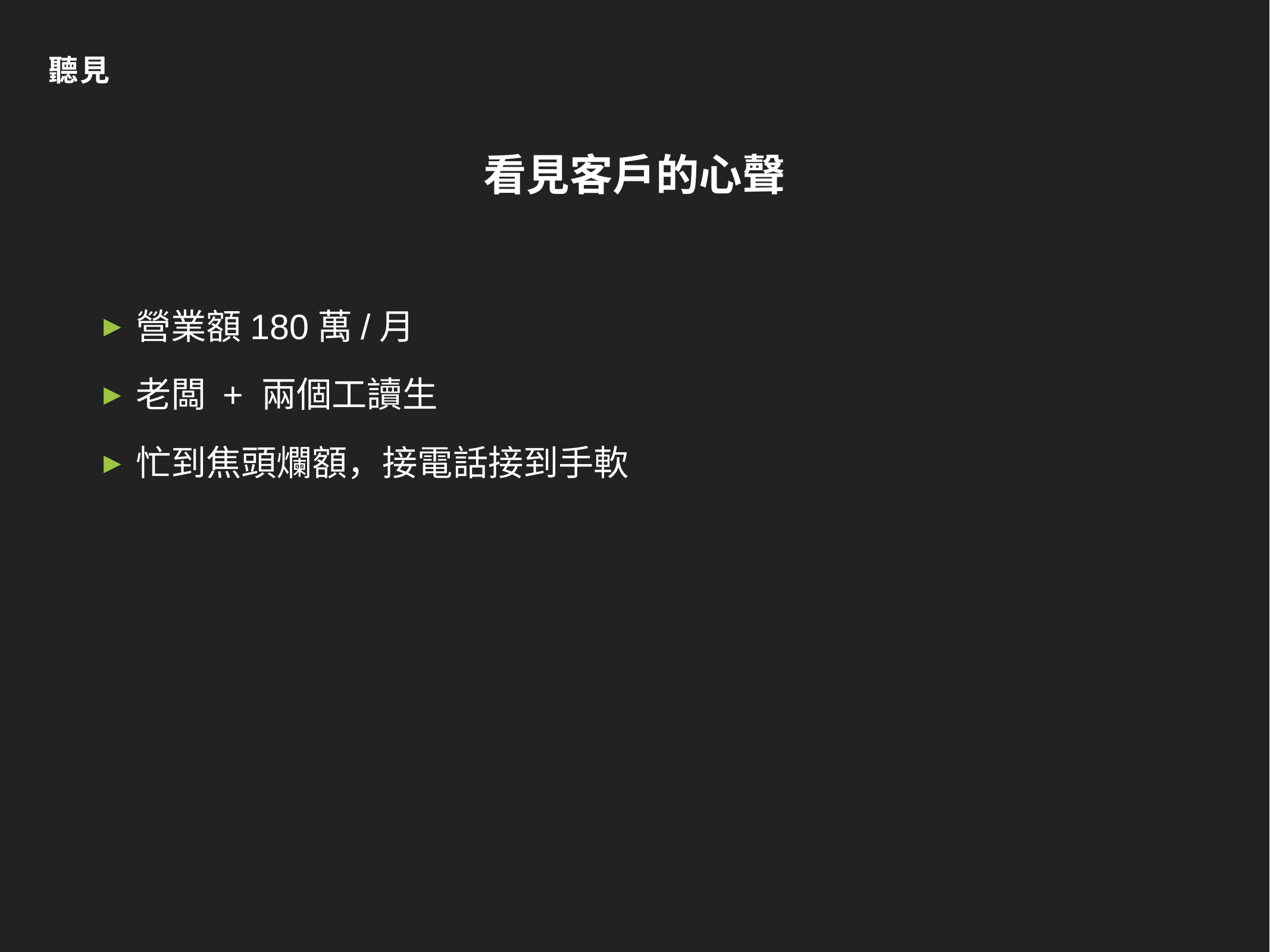

聽見
# 看見客戶的心聲
營業額180萬/月
老闆 + 兩個工讀生
忙到焦頭爛額，接電話接到手軟